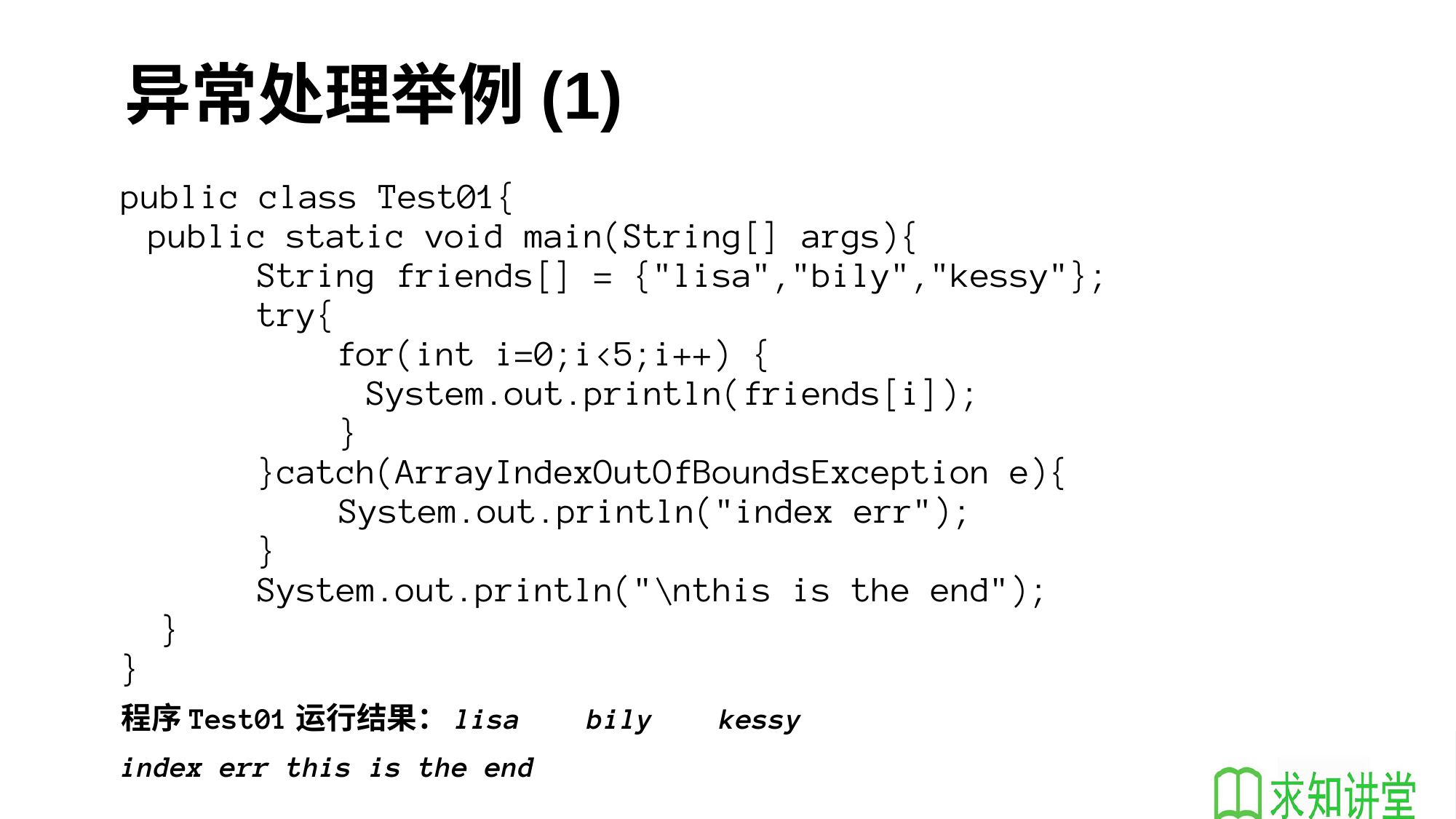

# 异常处理举例(1)
public class Test01{
	public static void main(String[] args){
		String friends[] = {"lisa","bily","kessy"};
      	try{
		    for(int i=0;i<5;i++) {
           	System.out.println(friends[i]);
           }
      	}catch(ArrayIndexOutOfBoundsException e){
           System.out.println("index err");
      	}
      	System.out.println("\nthis is the end");
  }
}
程序Test01运行结果：lisa    bily    kessy
index err this is the end